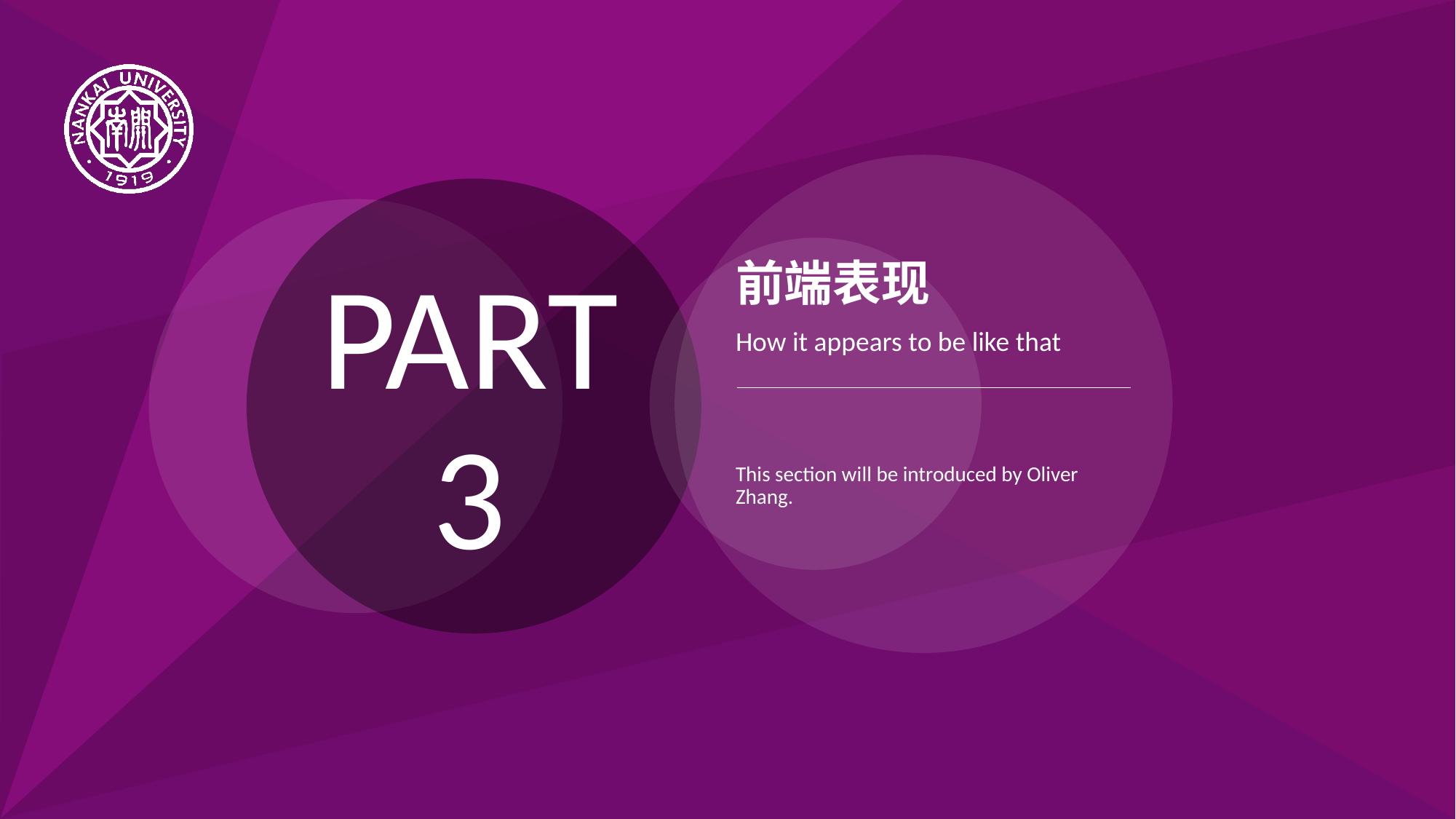

前端表现
How it appears to be like that
This section will be introduced by Oliver Zhang.
3